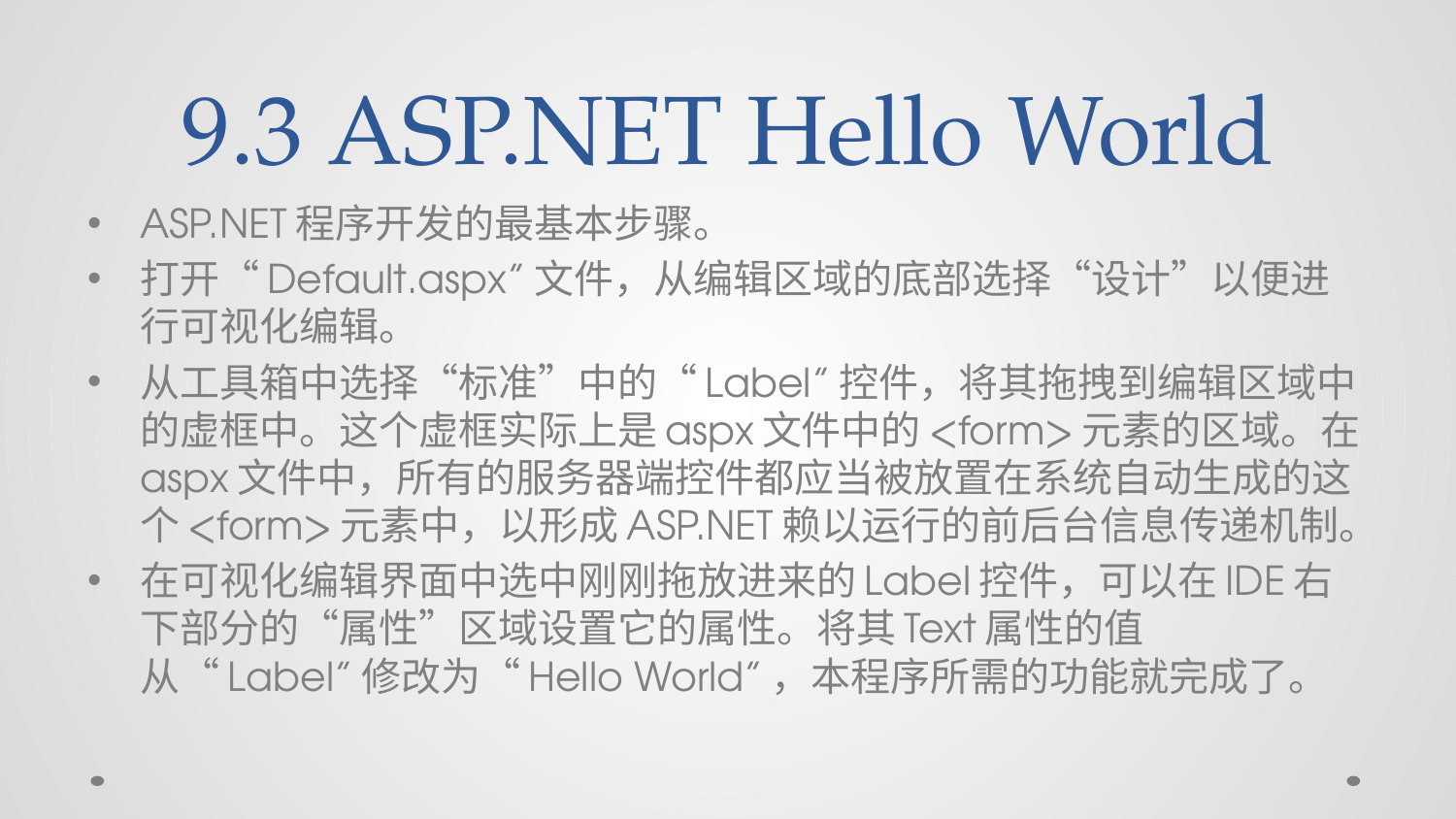

# 9.3 ASP.NET Hello World
ASP.NET程序开发的最基本步骤。
打开“Default.aspx”文件，从编辑区域的底部选择“设计”以便进行可视化编辑。
从工具箱中选择“标准”中的“Label”控件，将其拖拽到编辑区域中的虚框中。这个虚框实际上是aspx文件中的<form>元素的区域。在aspx文件中，所有的服务器端控件都应当被放置在系统自动生成的这个<form>元素中，以形成ASP.NET赖以运行的前后台信息传递机制。
在可视化编辑界面中选中刚刚拖放进来的Label控件，可以在IDE右下部分的“属性”区域设置它的属性。将其Text属性的值从“Label”修改为“Hello World”，本程序所需的功能就完成了。